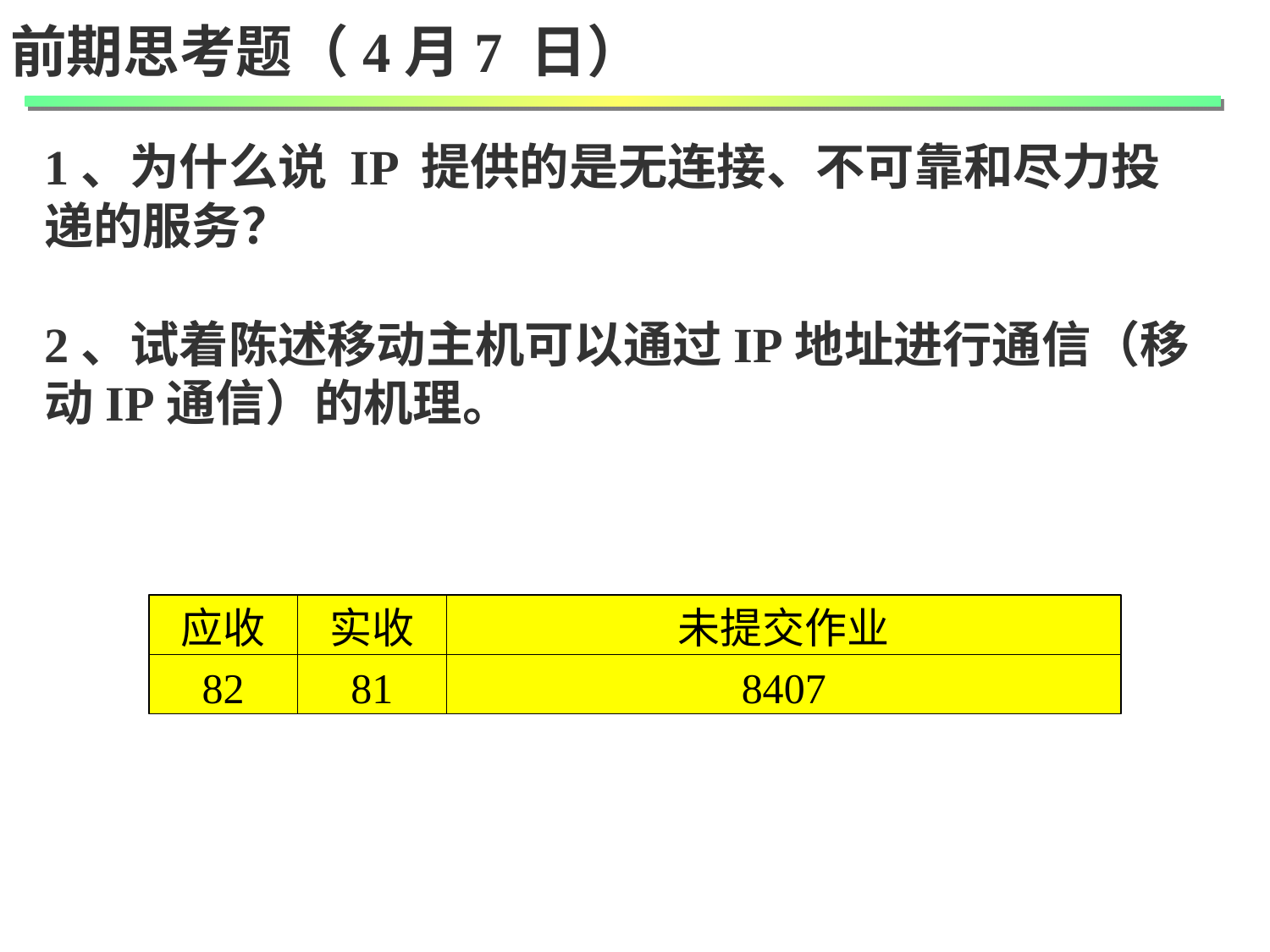

前期思考题（4月7 日）

1、为什么说 IP 提供的是无连接、不可靠和尽力投递的服务？

2、试着陈述移动主机可以通过IP地址进行通信（移动IP通信）的机理。
应收
实收
未提交作业
82
81
8407